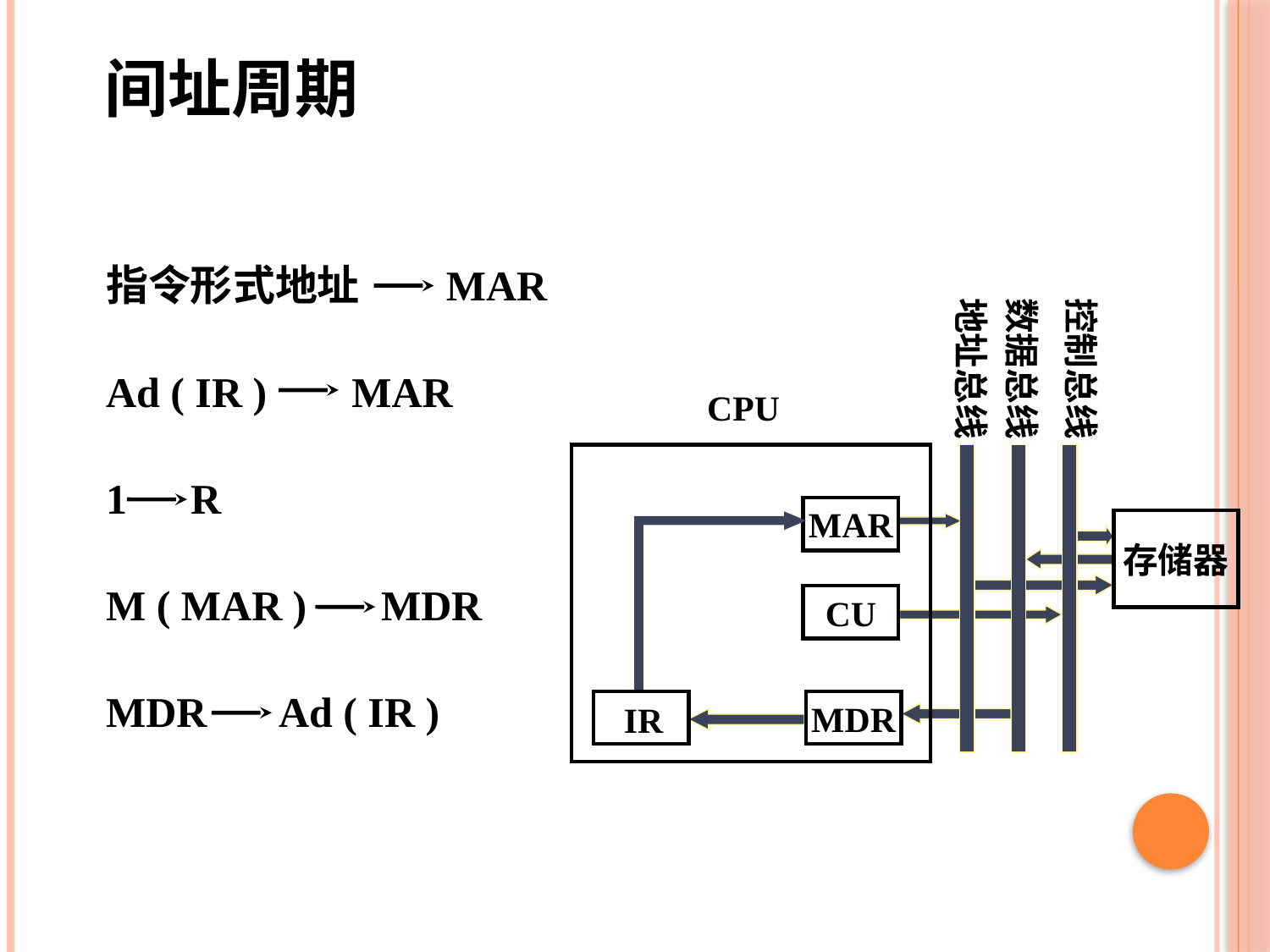

间址周期
指令形式地址        MAR

地址总线
数据总线
控制总线
CPU

MAR
存储器

CU

MDR

IR

Ad ( IR )        MAR

1      R

M ( MAR )       MDR

MDR       Ad ( IR )